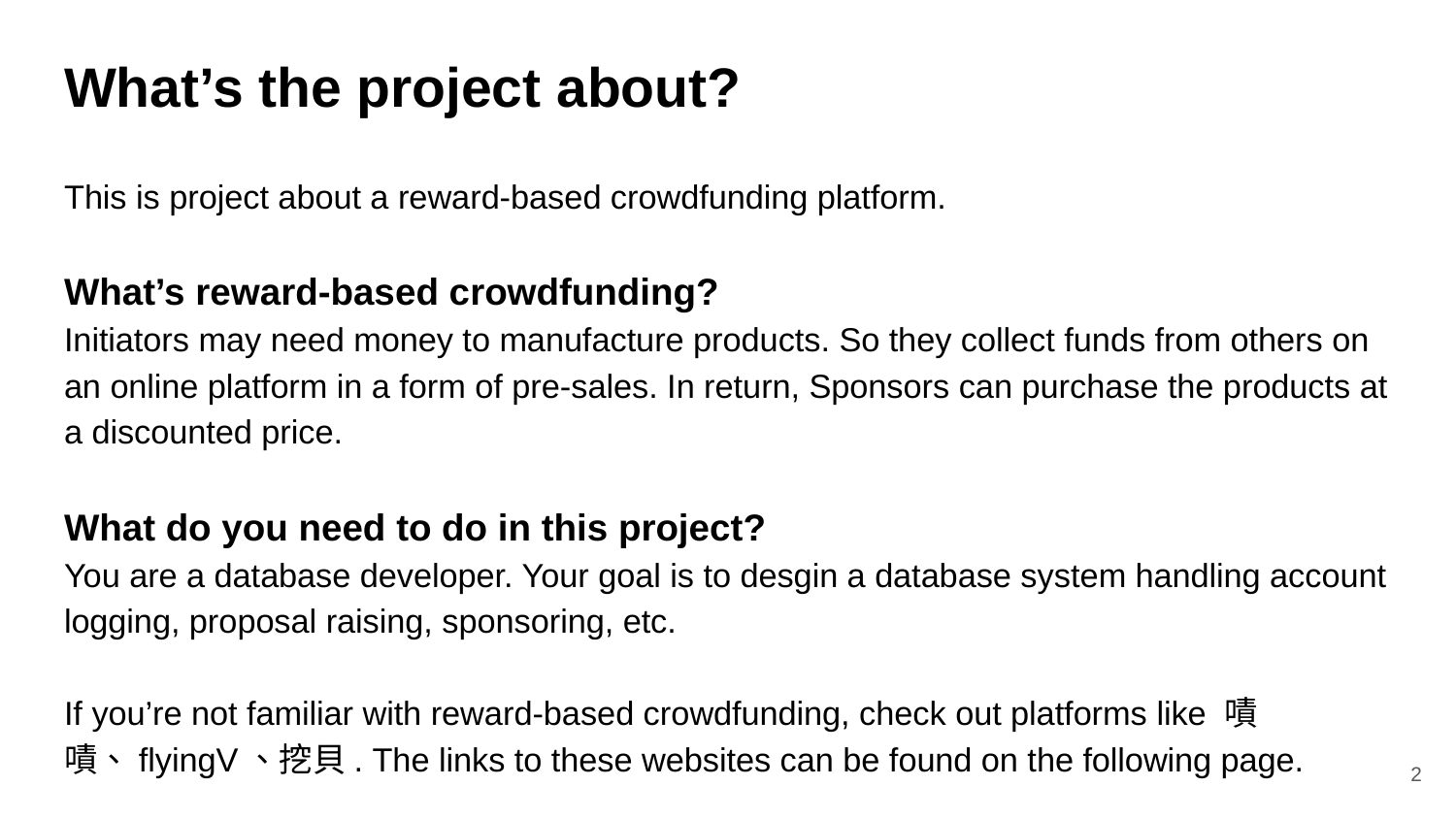

# What’s the project about?
This is project about a reward-based crowdfunding platform.

What’s reward-based crowdfunding?
Initiators may need money to manufacture products. So they collect funds from others on an online platform in a form of pre-sales. In return, Sponsors can purchase the products at a discounted price.

What do you need to do in this project?
You are a database developer. Your goal is to desgin a database system handling account logging, proposal raising, sponsoring, etc.

If you’re not familiar with reward-based crowdfunding, check out platforms like 嘖嘖、flyingV、挖貝. The links to these websites can be found on the following page.
2